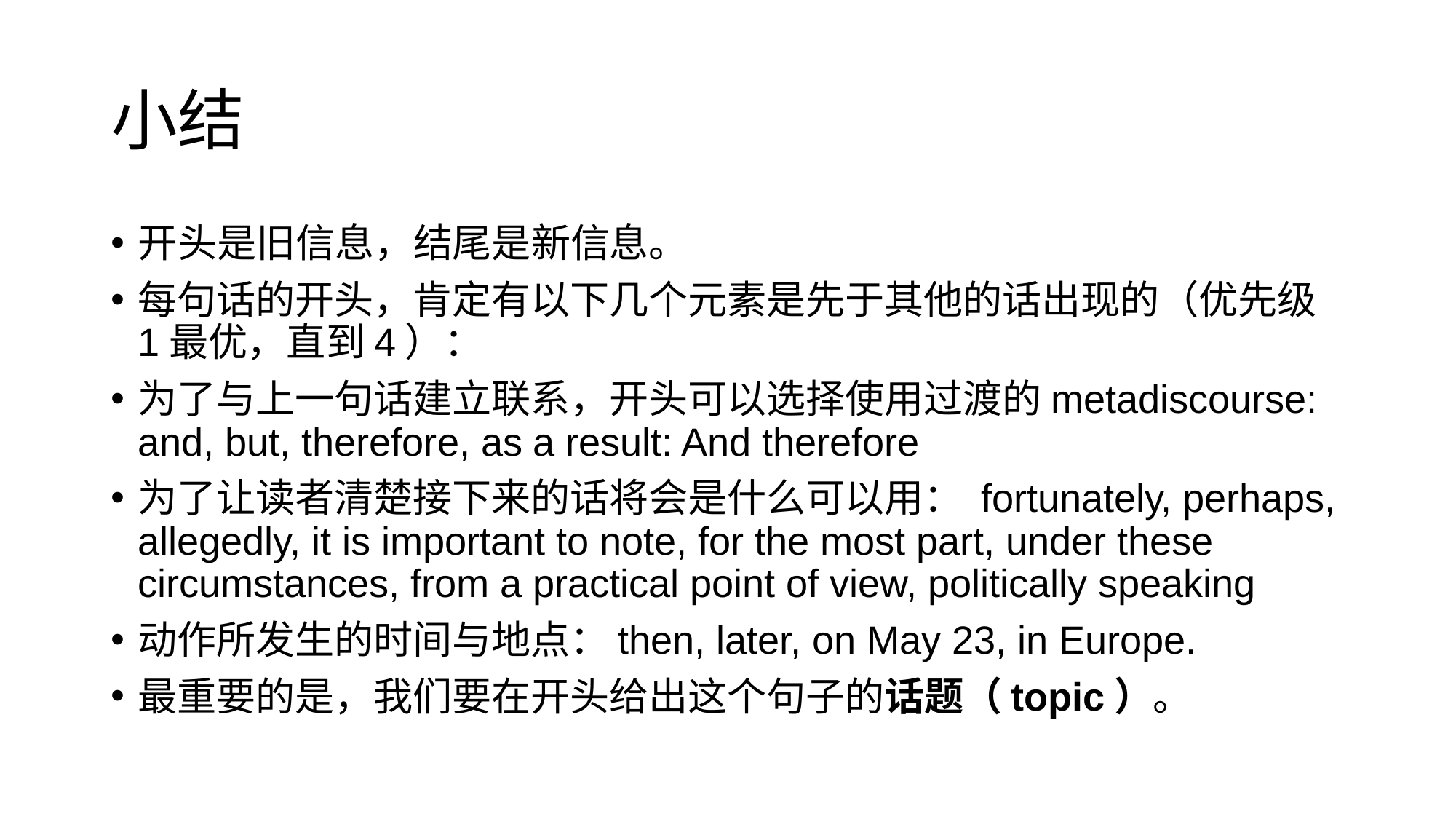

# 小结
开头是旧信息，结尾是新信息。
每句话的开头，肯定有以下几个元素是先于其他的话出现的（优先级1最优，直到4）：
为了与上一句话建立联系，开头可以选择使用过渡的metadiscourse: and, but, therefore, as a result: And therefore
为了让读者清楚接下来的话将会是什么可以用： fortunately, perhaps, allegedly, it is important to note, for the most part, under these circumstances, from a practical point of view, politically speaking
动作所发生的时间与地点：then, later, on May 23, in Europe.
最重要的是，我们要在开头给出这个句子的话题（topic）。